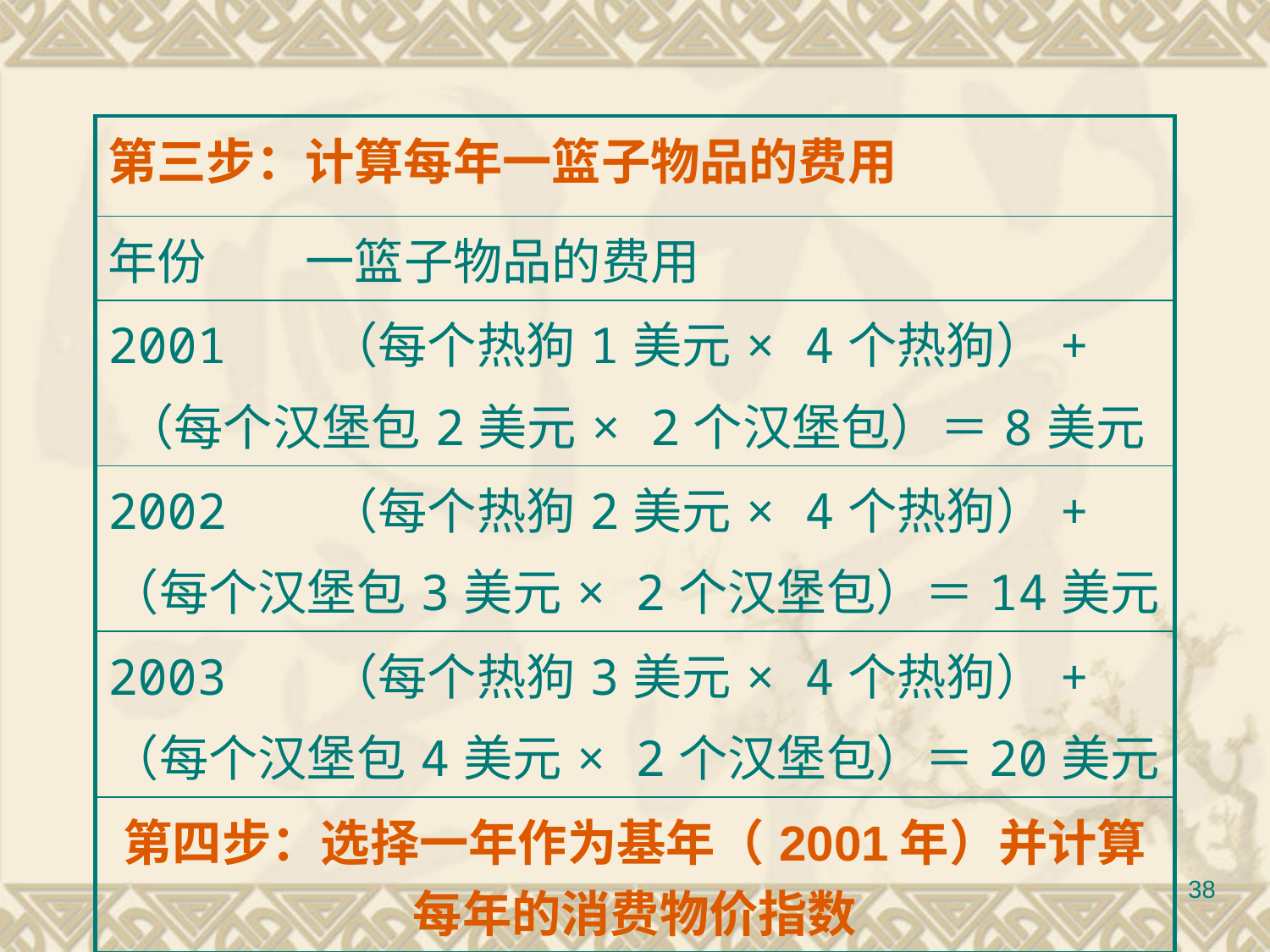

| 第三步：计算每年一篮子物品的费用 |
| --- |
| 年份 一篮子物品的费用 |
| 2001 （每个热狗1美元× 4个热狗）+ （每个汉堡包2美元× 2个汉堡包）＝8美元 |
| 2002 （每个热狗2美元× 4个热狗）+ （每个汉堡包3美元× 2个汉堡包）＝14美元 |
| 2003 （每个热狗3美元× 4个热狗）+ （每个汉堡包4美元× 2个汉堡包）＝20美元 |
| 第四步：选择一年作为基年（2001年）并计算每年的消费物价指数 |
38